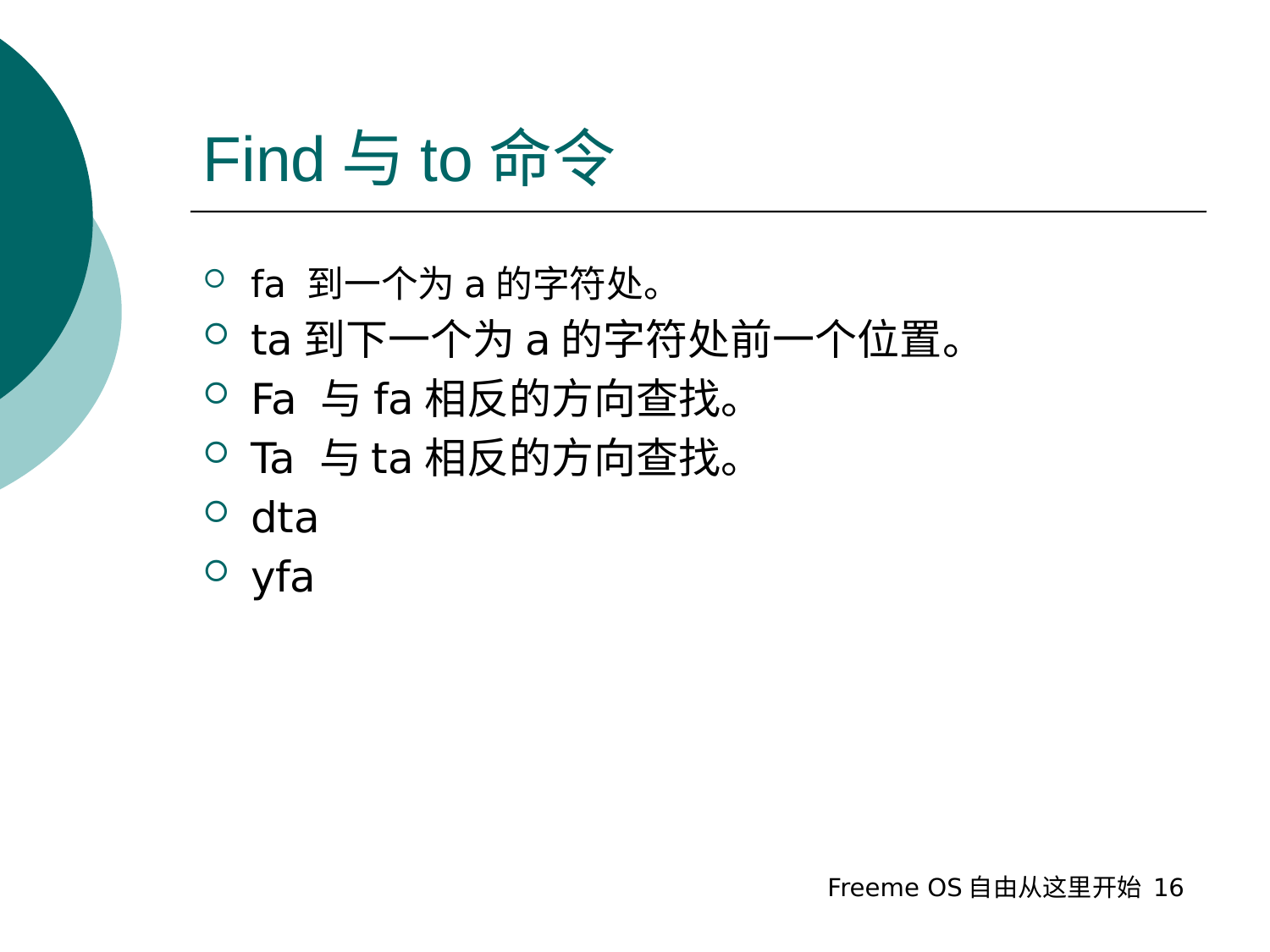

# Find与to命令
fa 到一个为a的字符处。
ta到下一个为a的字符处前一个位置。
Fa 与fa相反的方向查找。
Ta 与ta相反的方向查找。
dta
yfa